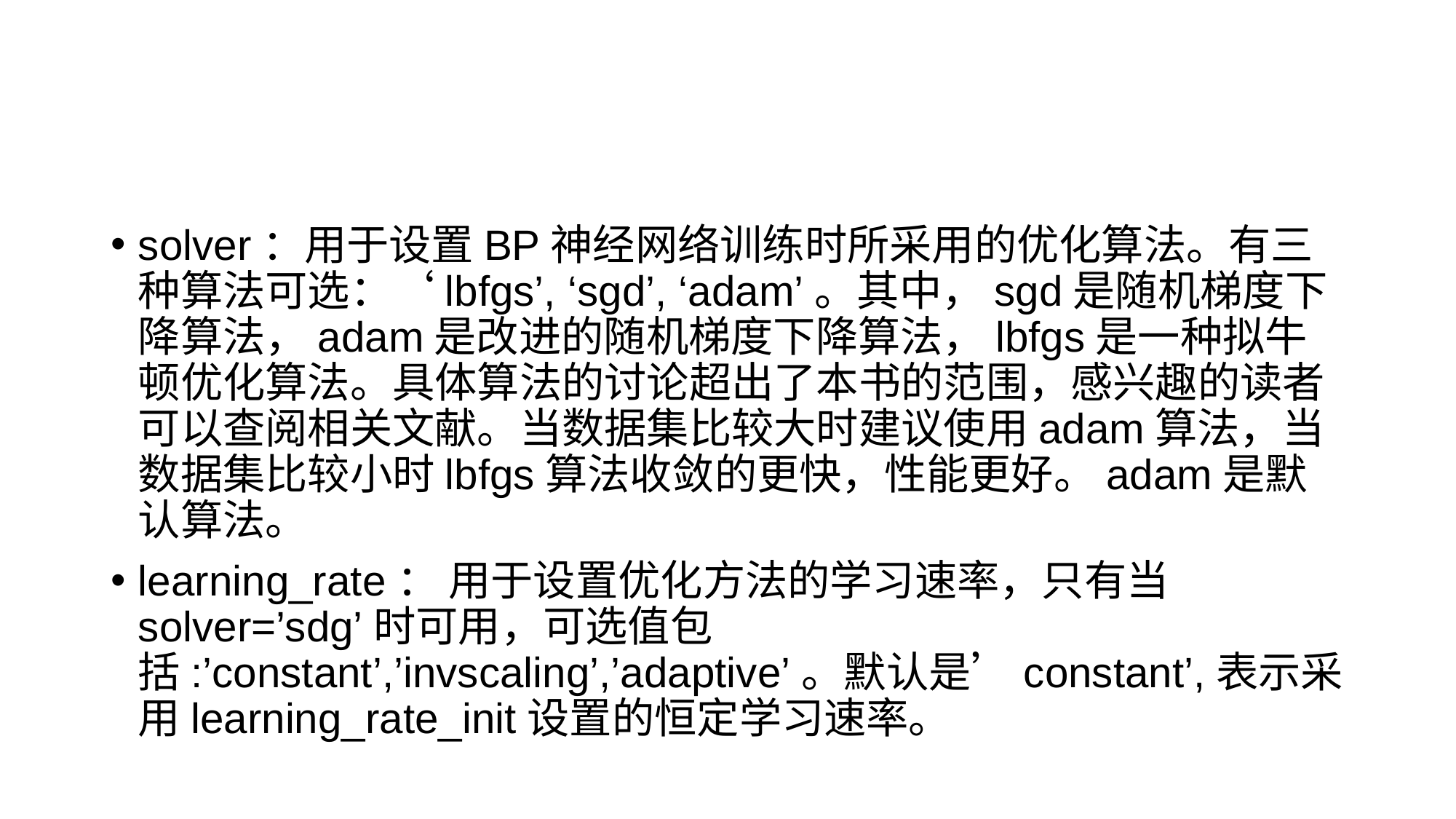

#
solver：用于设置BP神经网络训练时所采用的优化算法。有三种算法可选：‘lbfgs’, ‘sgd’, ‘adam’。其中，sgd是随机梯度下降算法，adam是改进的随机梯度下降算法，lbfgs是一种拟牛顿优化算法。具体算法的讨论超出了本书的范围，感兴趣的读者可以查阅相关文献。当数据集比较大时建议使用adam算法，当数据集比较小时lbfgs算法收敛的更快，性能更好。adam是默认算法。
learning_rate： 用于设置优化方法的学习速率，只有当solver=’sdg’时可用，可选值包括:’constant’,’invscaling’,’adaptive’。默认是’constant’,表示采用learning_rate_init设置的恒定学习速率。